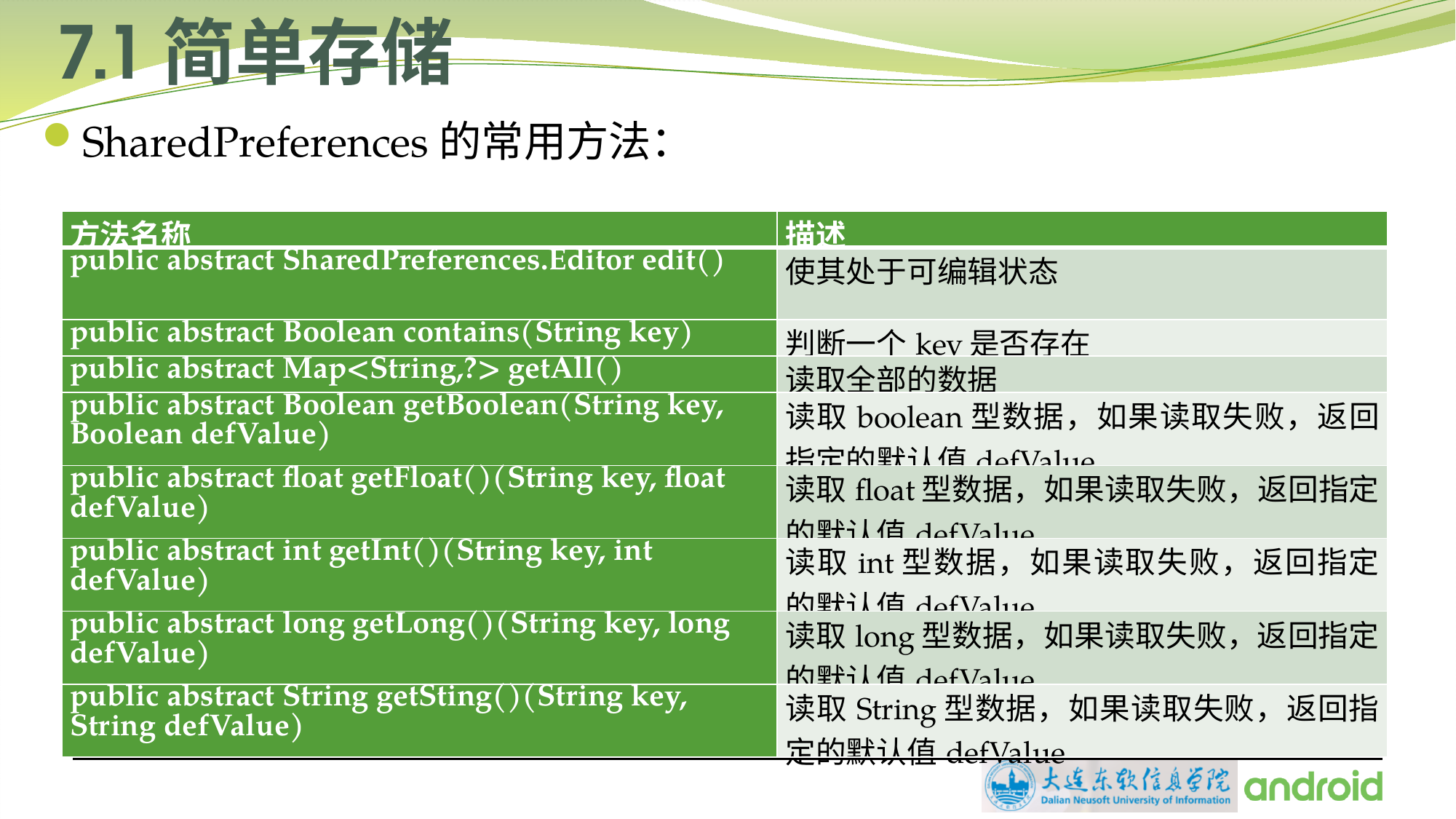

# 7.1简单存储
SharedPreferences的常用方法：

| 方法名称 | 描述 |
| --- | --- |
| public abstract SharedPreferences.Editor edit() | 使其处于可编辑状态 |
| public abstract Boolean contains(String key) | 判断一个key是否存在 |
| public abstract Map<String,?> getAll() | 读取全部的数据 |
| public abstract Boolean getBoolean(String key, Boolean defValue) | 读取boolean型数据，如果读取失败，返回指定的默认值defValue |
| public abstract float getFloat()(String key, float defValue) | 读取float型数据，如果读取失败，返回指定的默认值defValue |
| public abstract int getInt()(String key, int defValue) | 读取int型数据，如果读取失败，返回指定的默认值defValue |
| public abstract long getLong()(String key, long defValue) | 读取long型数据，如果读取失败，返回指定的默认值defValue |
| public abstract String getSting()(String key, String defValue) | 读取String型数据，如果读取失败，返回指定的默认值defValue |